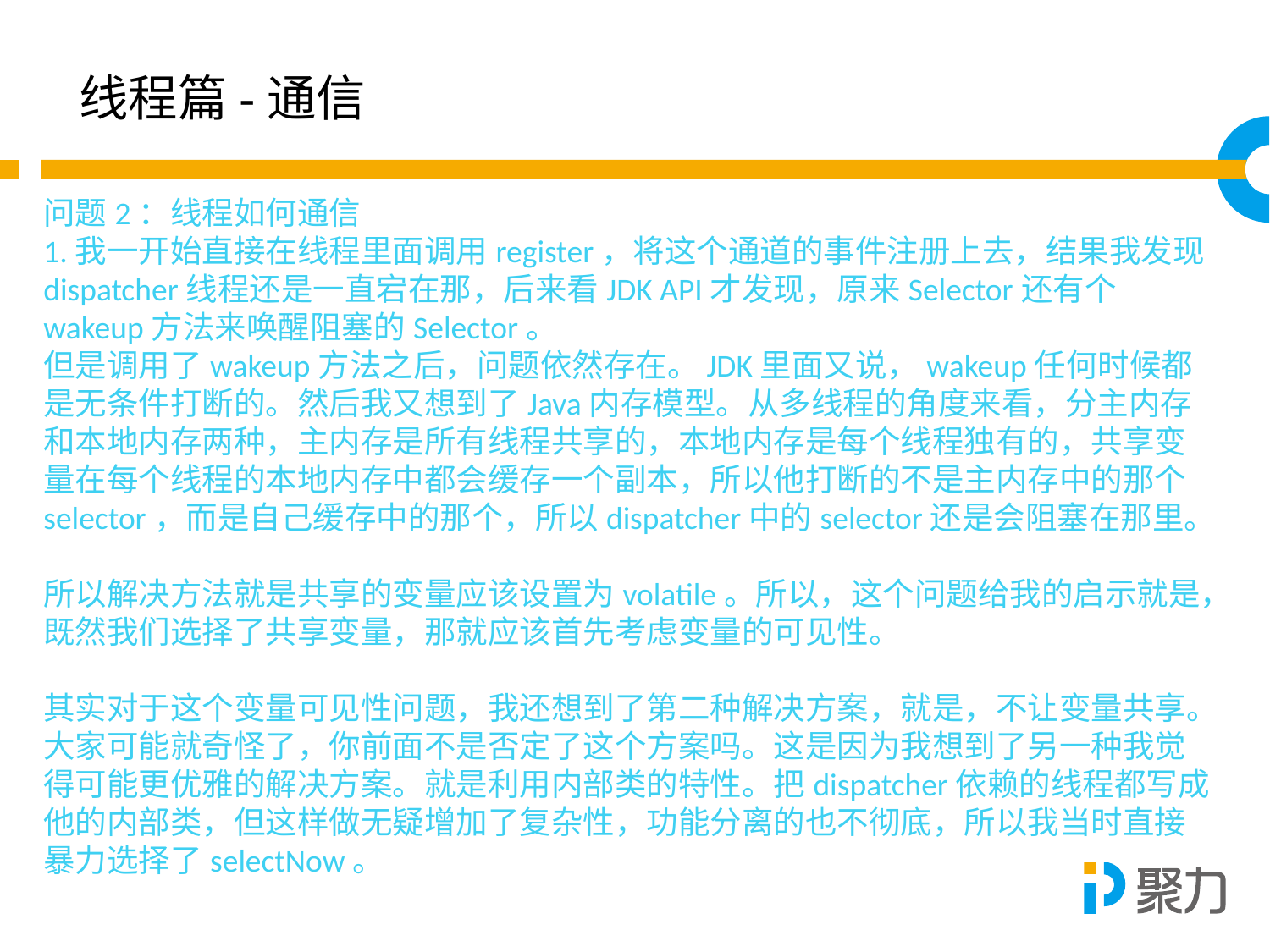

线程篇-通信
问题2：线程如何通信
1.我一开始直接在线程里面调用register，将这个通道的事件注册上去，结果我发现dispatcher线程还是一直宕在那，后来看JDK API才发现，原来Selector还有个wakeup方法来唤醒阻塞的Selector。
但是调用了wakeup方法之后，问题依然存在。JDK里面又说，wakeup任何时候都是无条件打断的。然后我又想到了Java内存模型。从多线程的角度来看，分主内存和本地内存两种，主内存是所有线程共享的，本地内存是每个线程独有的，共享变量在每个线程的本地内存中都会缓存一个副本，所以他打断的不是主内存中的那个selector，而是自己缓存中的那个，所以dispatcher中的selector还是会阻塞在那里。

所以解决方法就是共享的变量应该设置为volatile。所以，这个问题给我的启示就是，既然我们选择了共享变量，那就应该首先考虑变量的可见性。

其实对于这个变量可见性问题，我还想到了第二种解决方案，就是，不让变量共享。大家可能就奇怪了，你前面不是否定了这个方案吗。这是因为我想到了另一种我觉得可能更优雅的解决方案。就是利用内部类的特性。把dispatcher依赖的线程都写成他的内部类，但这样做无疑增加了复杂性，功能分离的也不彻底，所以我当时直接暴力选择了selectNow。